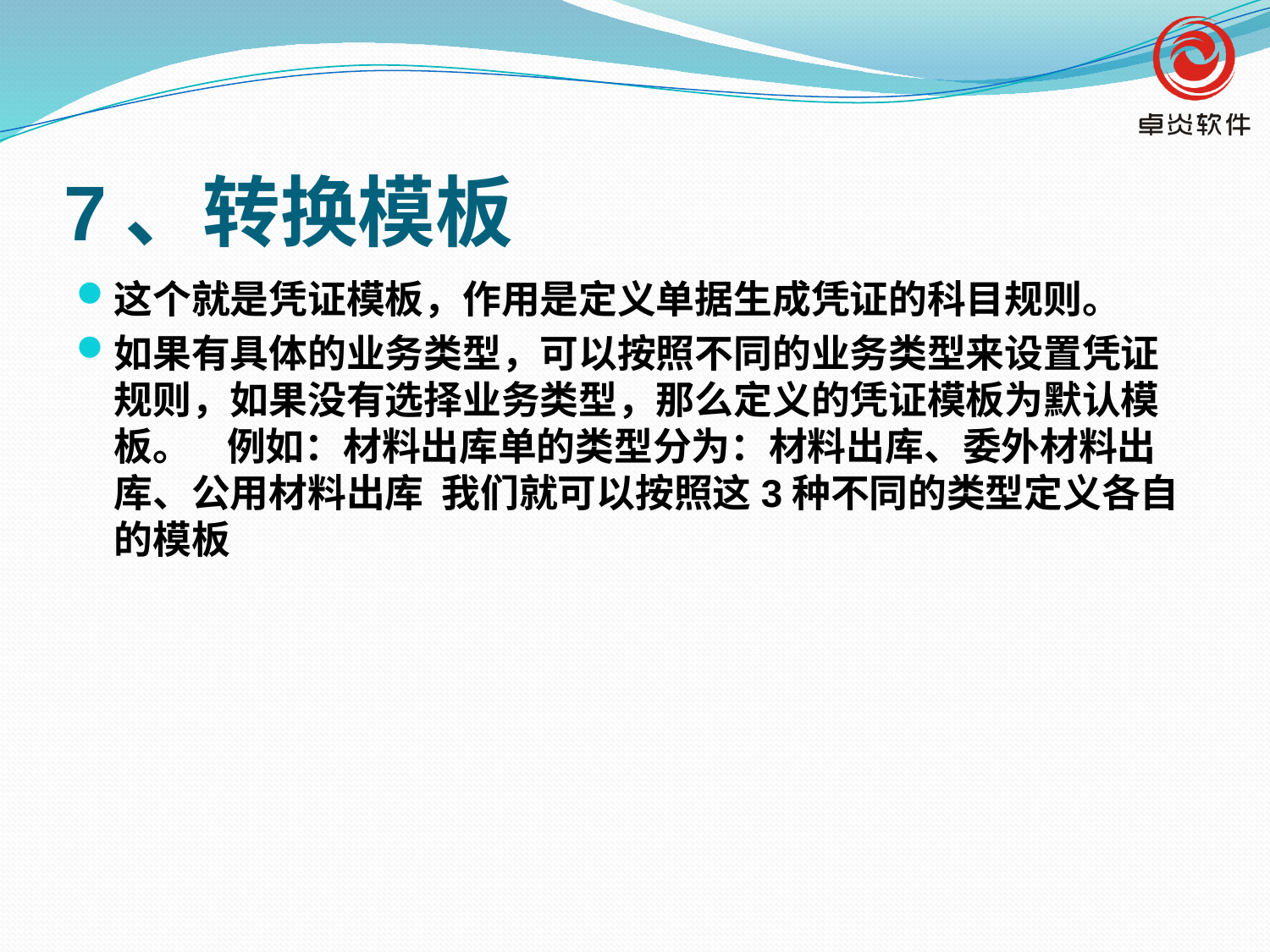

# 7、转换模板
这个就是凭证模板，作用是定义单据生成凭证的科目规则。
如果有具体的业务类型，可以按照不同的业务类型来设置凭证规则，如果没有选择业务类型，那么定义的凭证模板为默认模板。    例如：材料出库单的类型分为：材料出库、委外材料出库、公用材料出库  我们就可以按照这3种不同的类型定义各自的模板